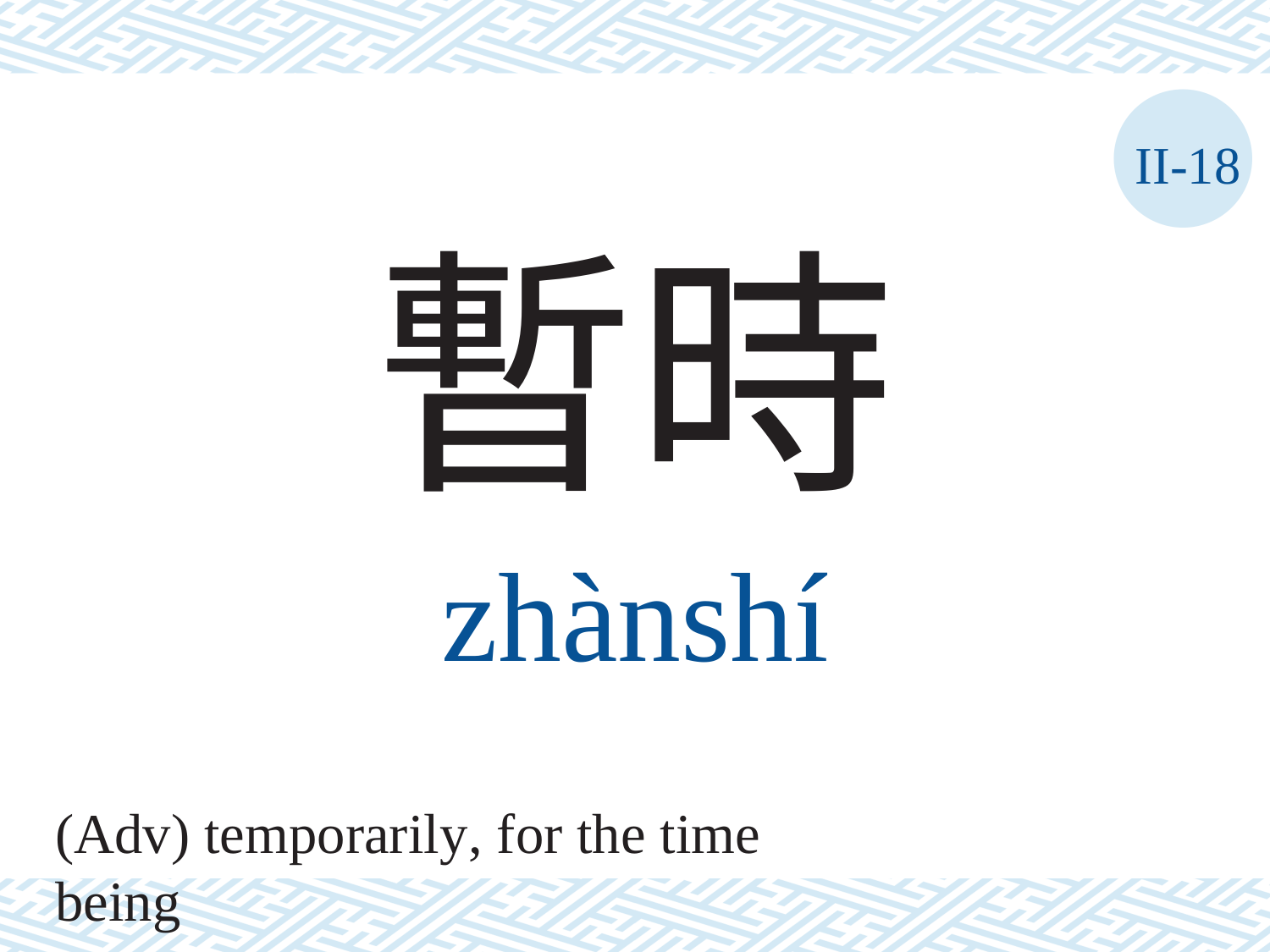

II-18
暫時
zhànshí
(Adv) temporarily, for the time being